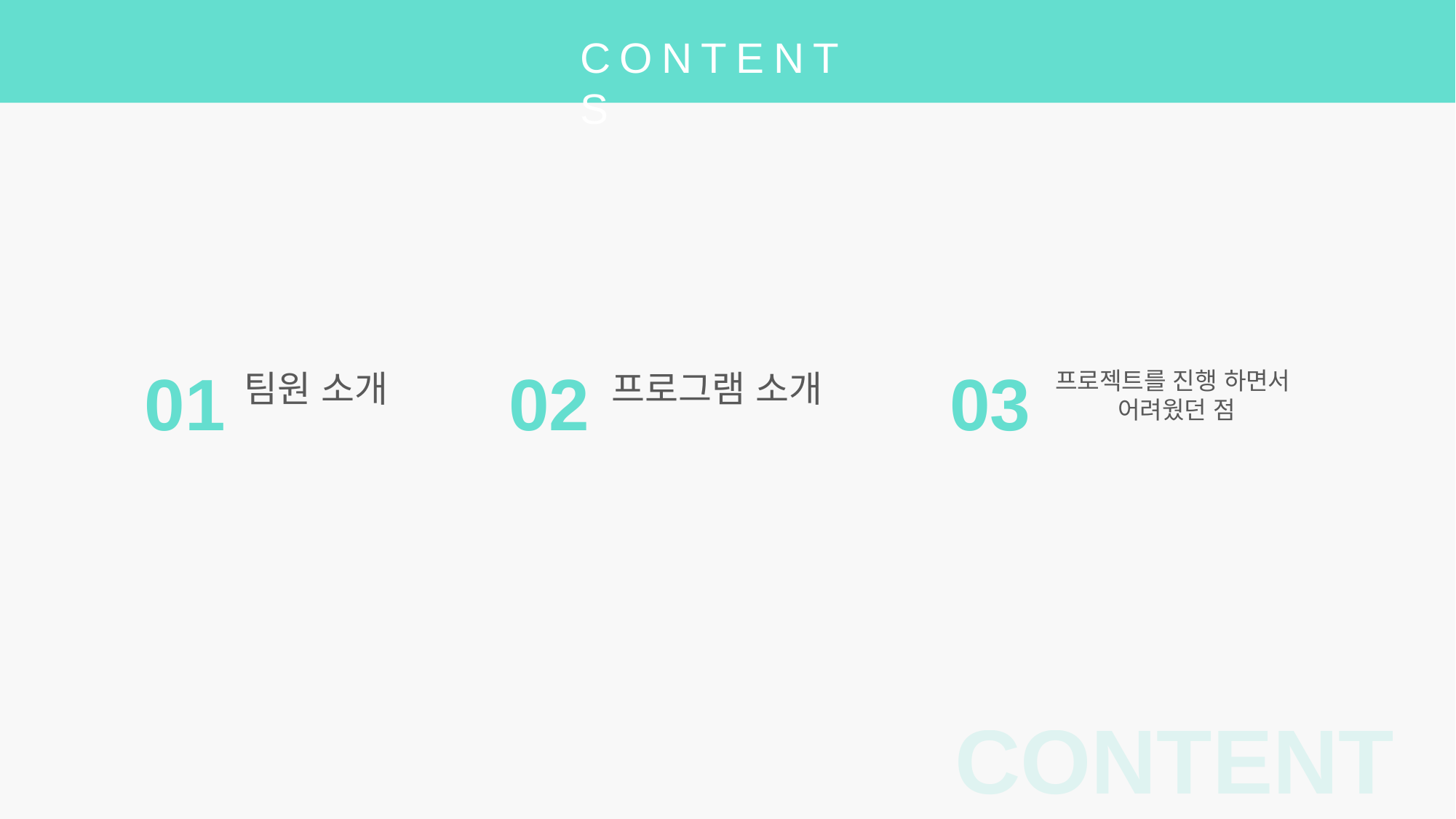

CONTENTS
01
팀원 소개
02
프로그램 소개
03
프로젝트를 진행 하면서
어려웠던 점
CONTENTS